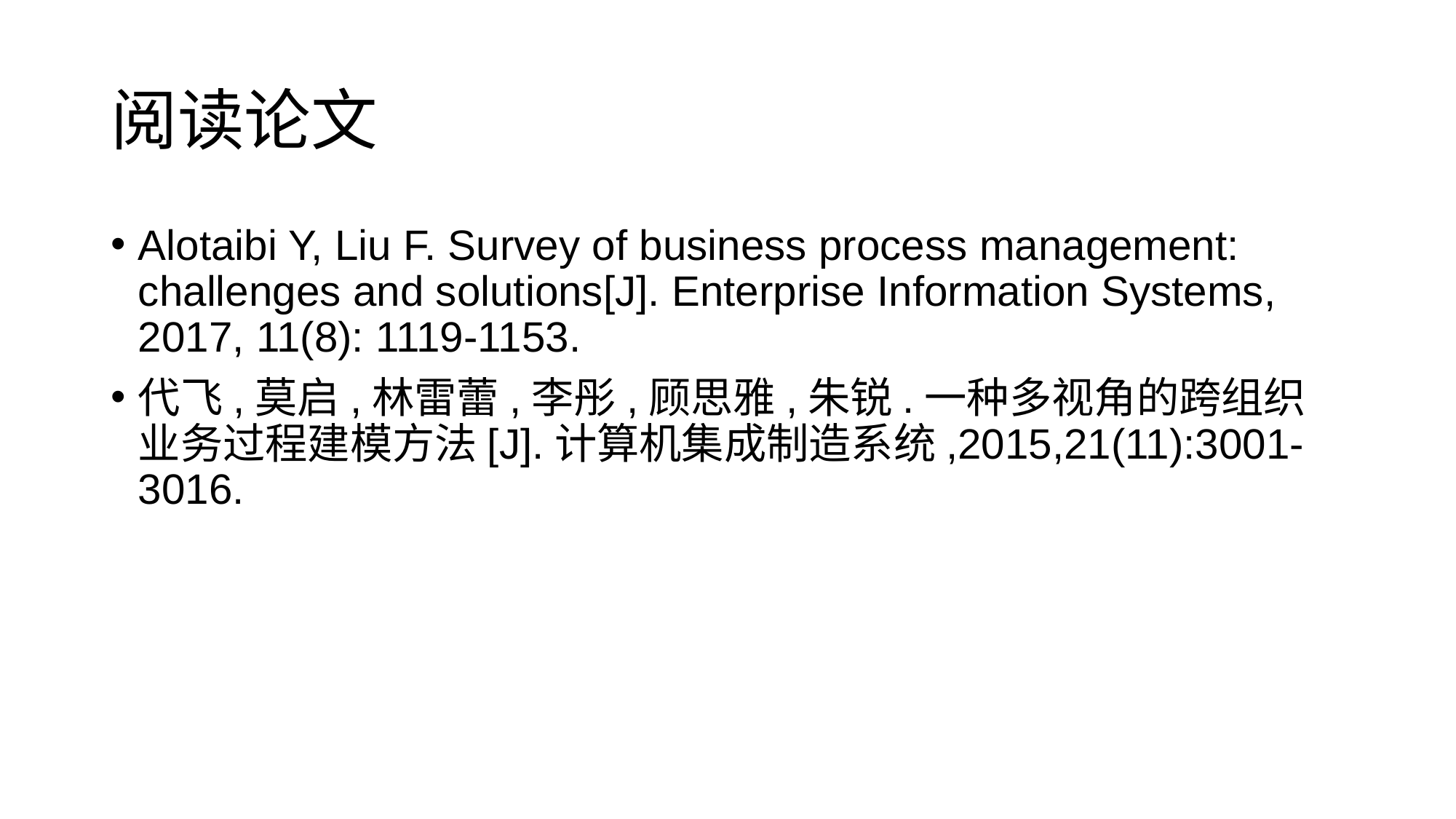

# 阅读论文
Alotaibi Y, Liu F. Survey of business process management: challenges and solutions[J]. Enterprise Information Systems, 2017, 11(8): 1119-1153.
代飞,莫启,林雷蕾,李彤,顾思雅,朱锐.一种多视角的跨组织业务过程建模方法[J].计算机集成制造系统,2015,21(11):3001-3016.